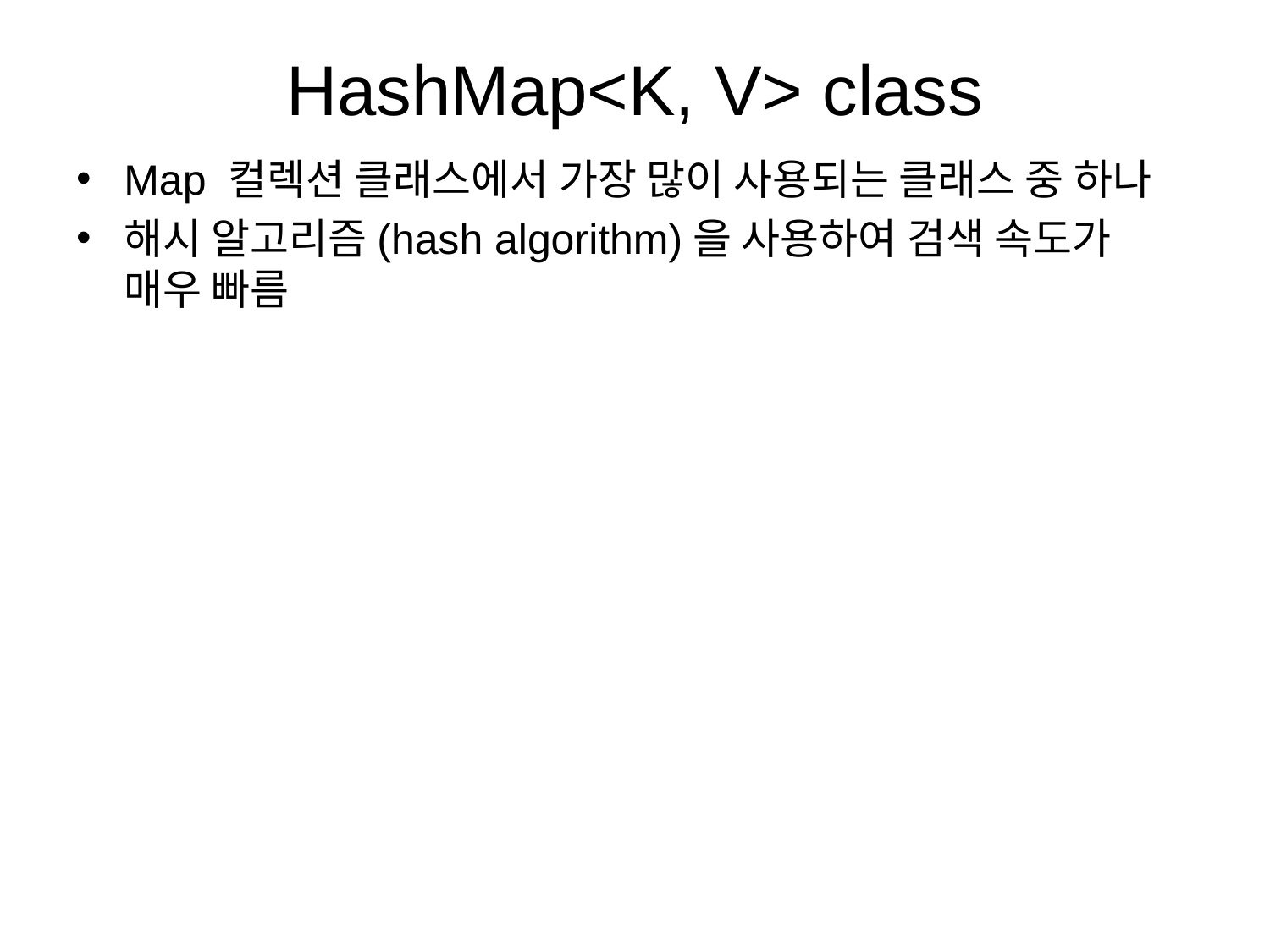

# HashMap<K, V> class
Map 컬렉션 클래스에서 가장 많이 사용되는 클래스 중 하나
해시 알고리즘(hash algorithm)을 사용하여 검색 속도가 매우 빠름